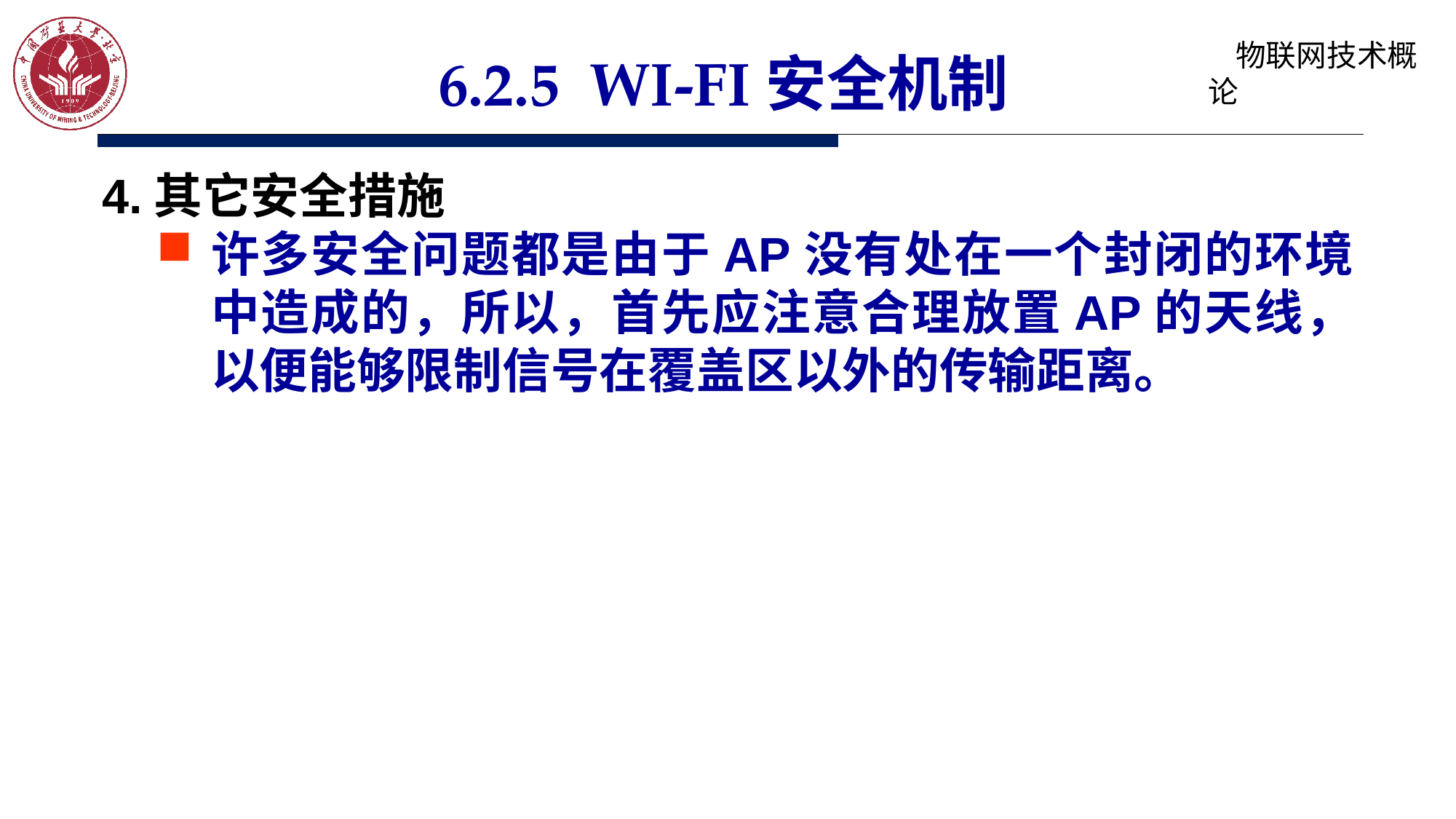

# 6.2.5  WI-FI安全机制
4.其它安全措施
许多安全问题都是由于AP没有处在一个封闭的环境中造成的，所以，首先应注意合理放置AP的天线，以便能够限制信号在覆盖区以外的传输距离。